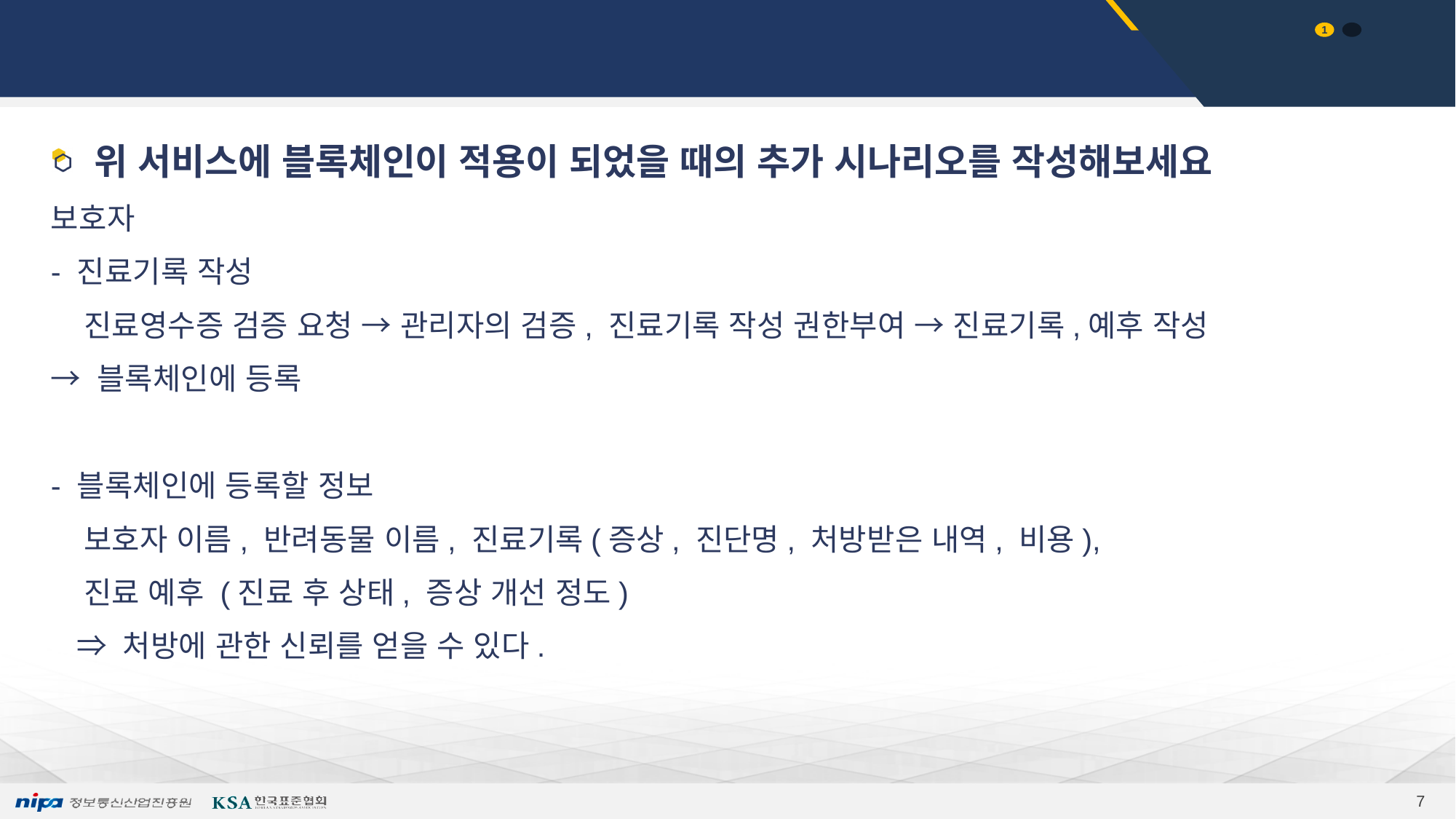

# 시나리오 작성하기

위 서비스에 블록체인이 적용이 되었을 때의 추가 시나리오를 작성해보세요
보호자
- 진료기록 작성
   진료영수증 검증 요청 → 관리자의 검증, 진료기록 작성 권한부여 → 진료기록,예후 작성
→ 블록체인에 등록

- 블록체인에 등록할 정보
   보호자 이름, 반려동물 이름, 진료기록(증상, 진단명, 처방받은 내역, 비용),
   진료 예후 (진료 후 상태, 증상 개선 정도)
   ⇒ 처방에 관한 신뢰를 얻을 수 있다.